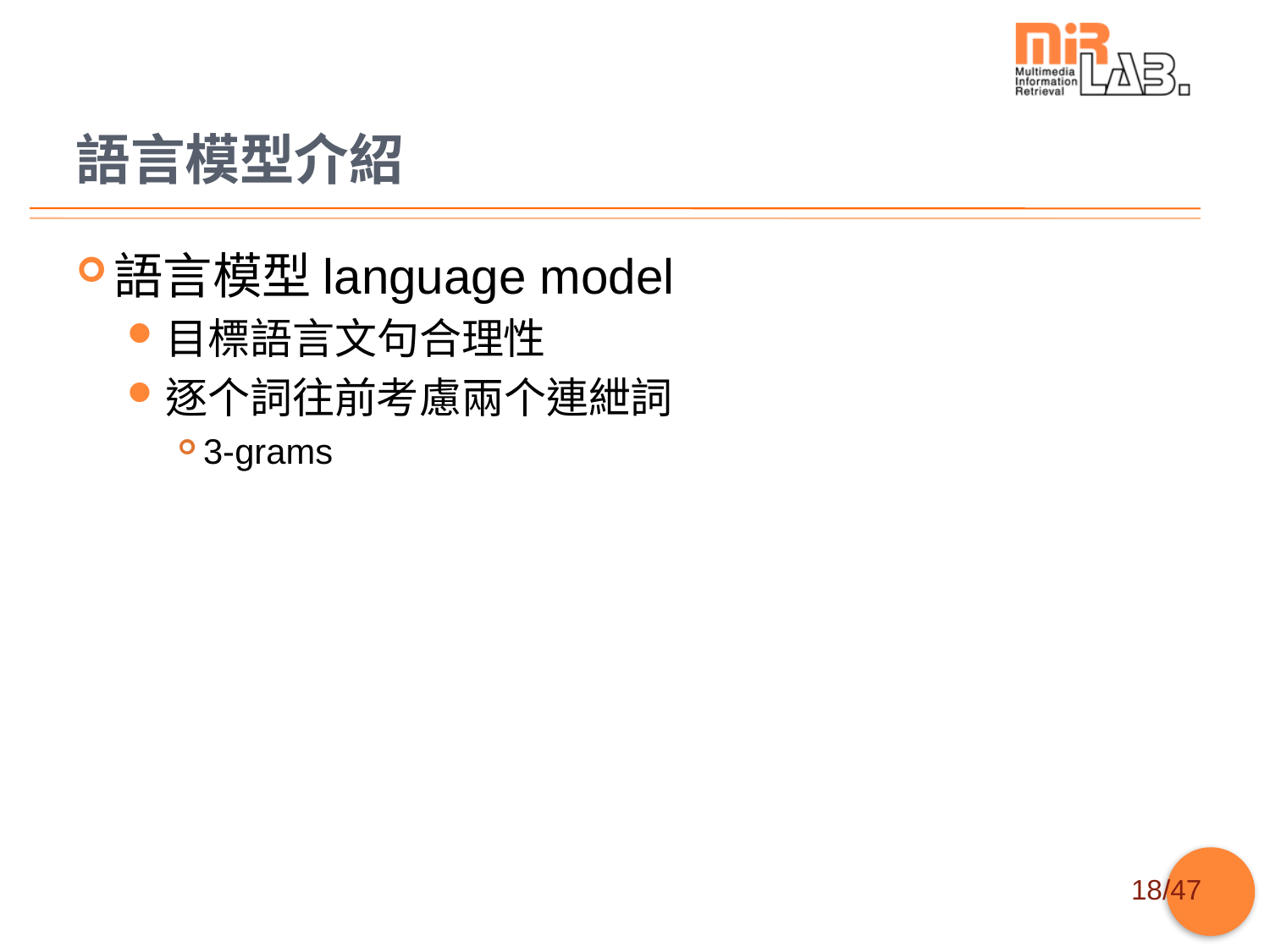

# 語言模型介紹
語言模型language model
目標語言文句合理性
逐个詞往前考慮兩个連紲詞
3-grams